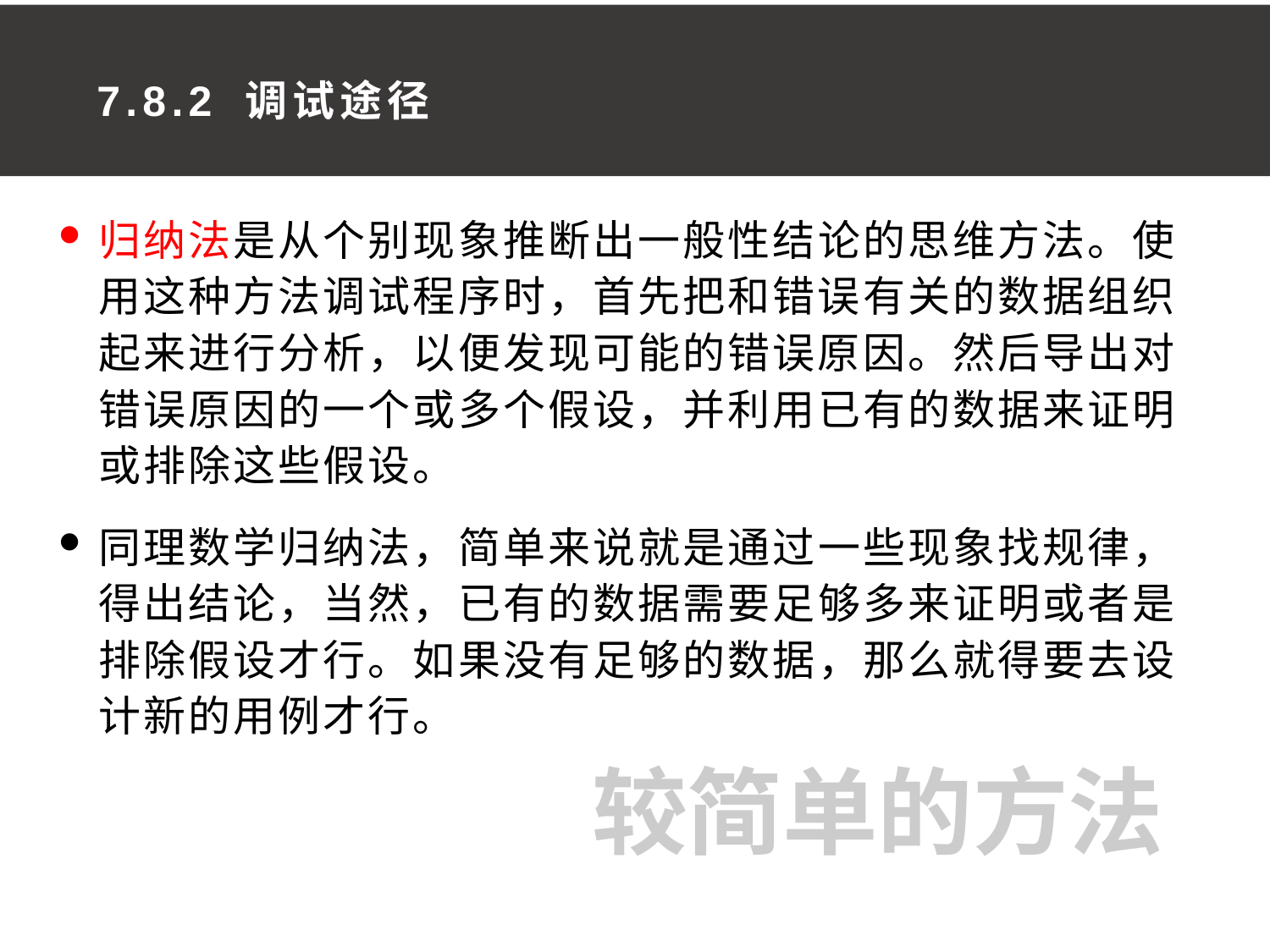

7.8.2 调试途径
归纳法是从个别现象推断出一般性结论的思维方法。使用这种方法调试程序时，首先把和错误有关的数据组织起来进行分析，以便发现可能的错误原因。然后导出对错误原因的一个或多个假设，并利用已有的数据来证明或排除这些假设。
同理数学归纳法，简单来说就是通过一些现象找规律，得出结论，当然，已有的数据需要足够多来证明或者是排除假设才行。如果没有足够的数据，那么就得要去设计新的用例才行。

较简单的方法